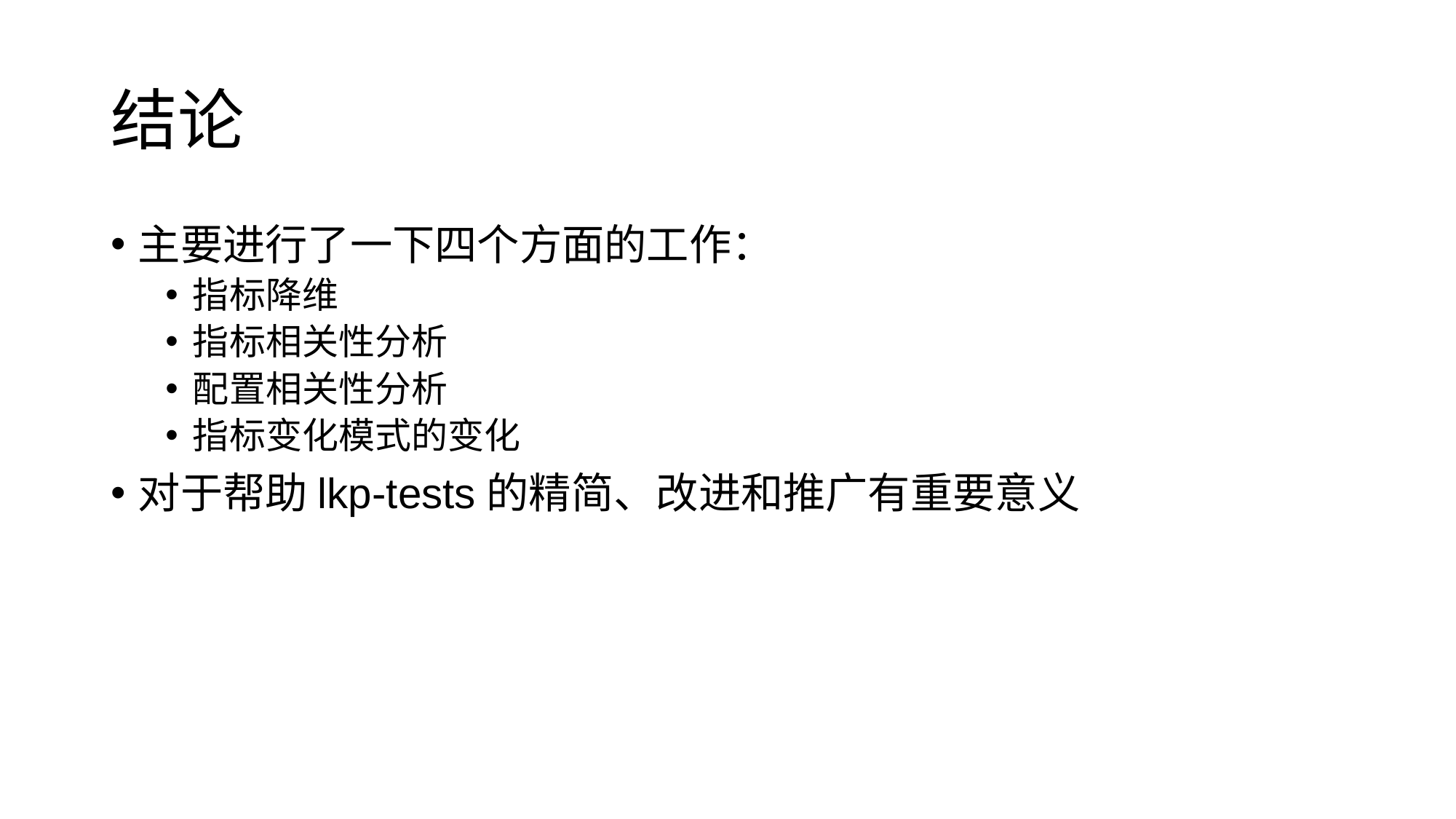

# 结论
主要进行了一下四个方面的工作：
指标降维
指标相关性分析
配置相关性分析
指标变化模式的变化
对于帮助lkp-tests的精简、改进和推广有重要意义